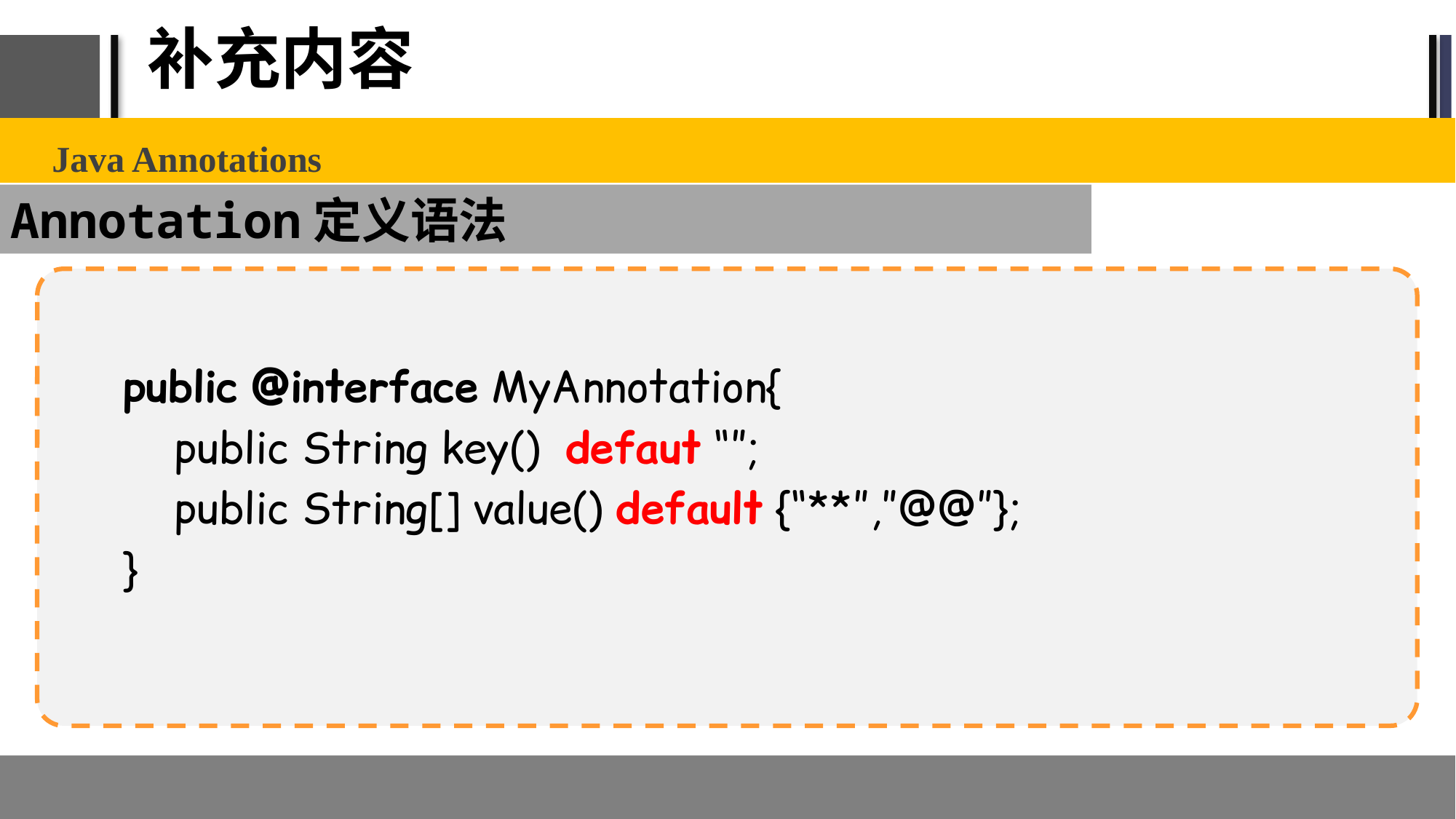

# 补充内容

Java Annotations
Annotation定义语法

public @interface MyAnnotation{
    public String key()  defaut “”;
    public String[] value() default {“**”,”@@”};
}